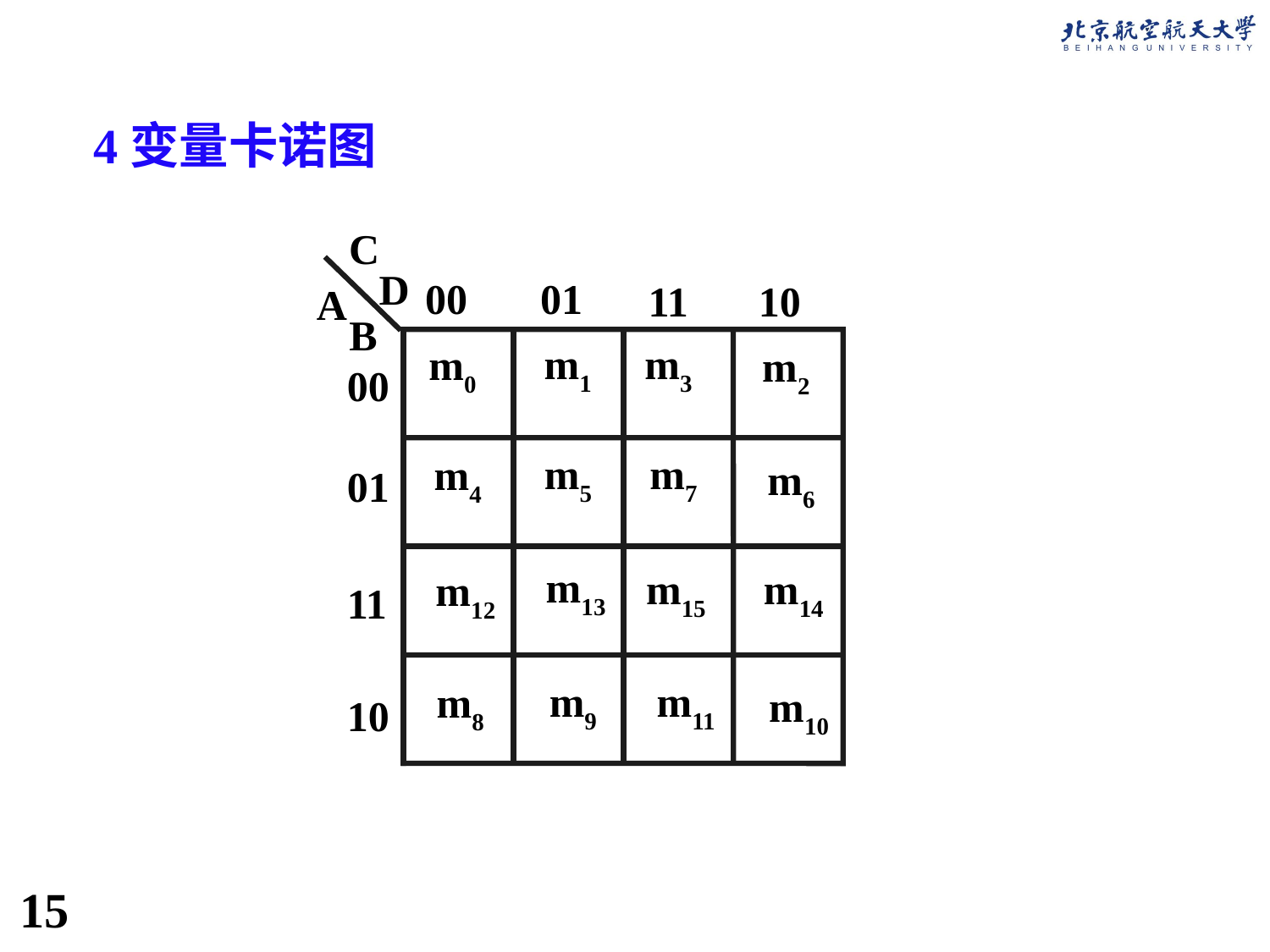

4变量卡诺图
C
D
A
B

00
01
11
10
m1
m3
m0
m2
00
01
11
10
m5
m7
m4
m6
m13
m15
m14
m12
m9
m8
m11
m10
15